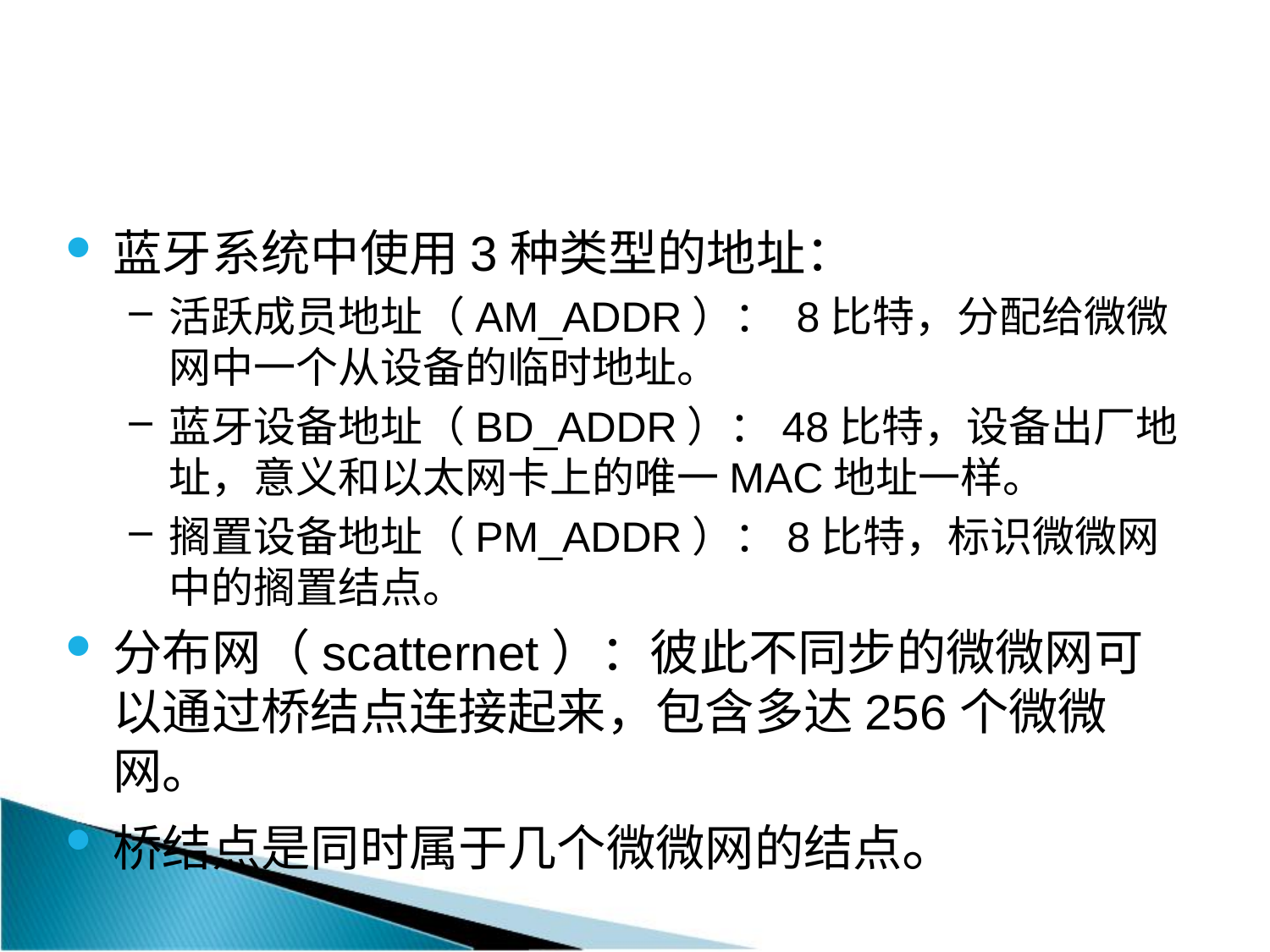

#
蓝牙系统中使用3种类型的地址：
活跃成员地址（AM_ADDR）： 8比特，分配给微微网中一个从设备的临时地址。
蓝牙设备地址（BD_ADDR）：48比特，设备出厂地址，意义和以太网卡上的唯一MAC地址一样。
搁置设备地址（PM_ADDR）：8比特，标识微微网中的搁置结点。
分布网（scatternet）：彼此不同步的微微网可以通过桥结点连接起来，包含多达256个微微网。
桥结点是同时属于几个微微网的结点。